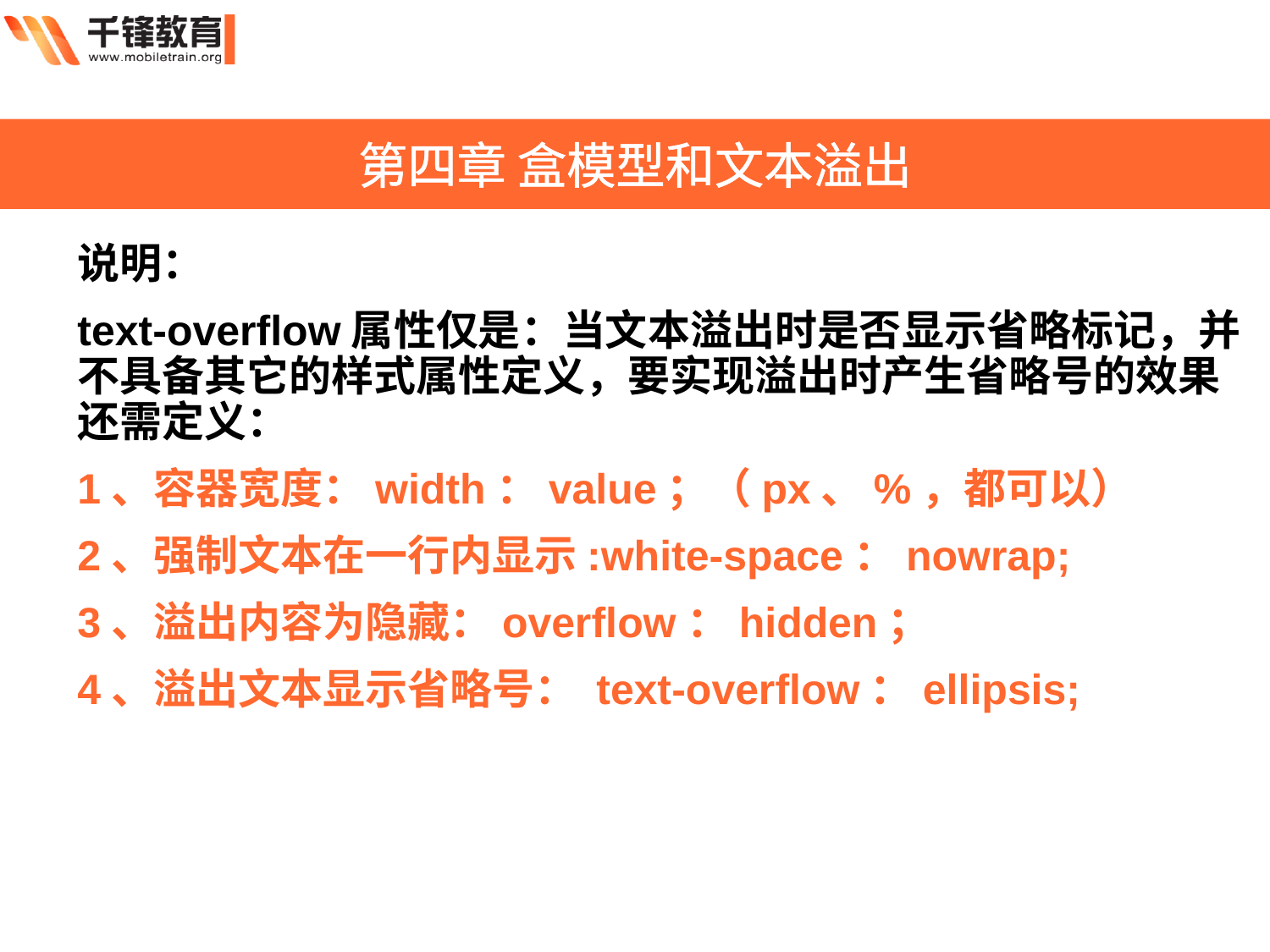

第四章 盒模型和文本溢出
说明：
text-overflow属性仅是：当文本溢出时是否显示省略标记，并不具备其它的样式属性定义，要实现溢出时产生省略号的效果还需定义：
1、容器宽度：width：value；（px、%，都可以）
2、强制文本在一行内显示:white-space：nowrap;
3、溢出内容为隐藏：overflow：hidden；
4、溢出文本显示省略号： text-overflow：ellipsis;